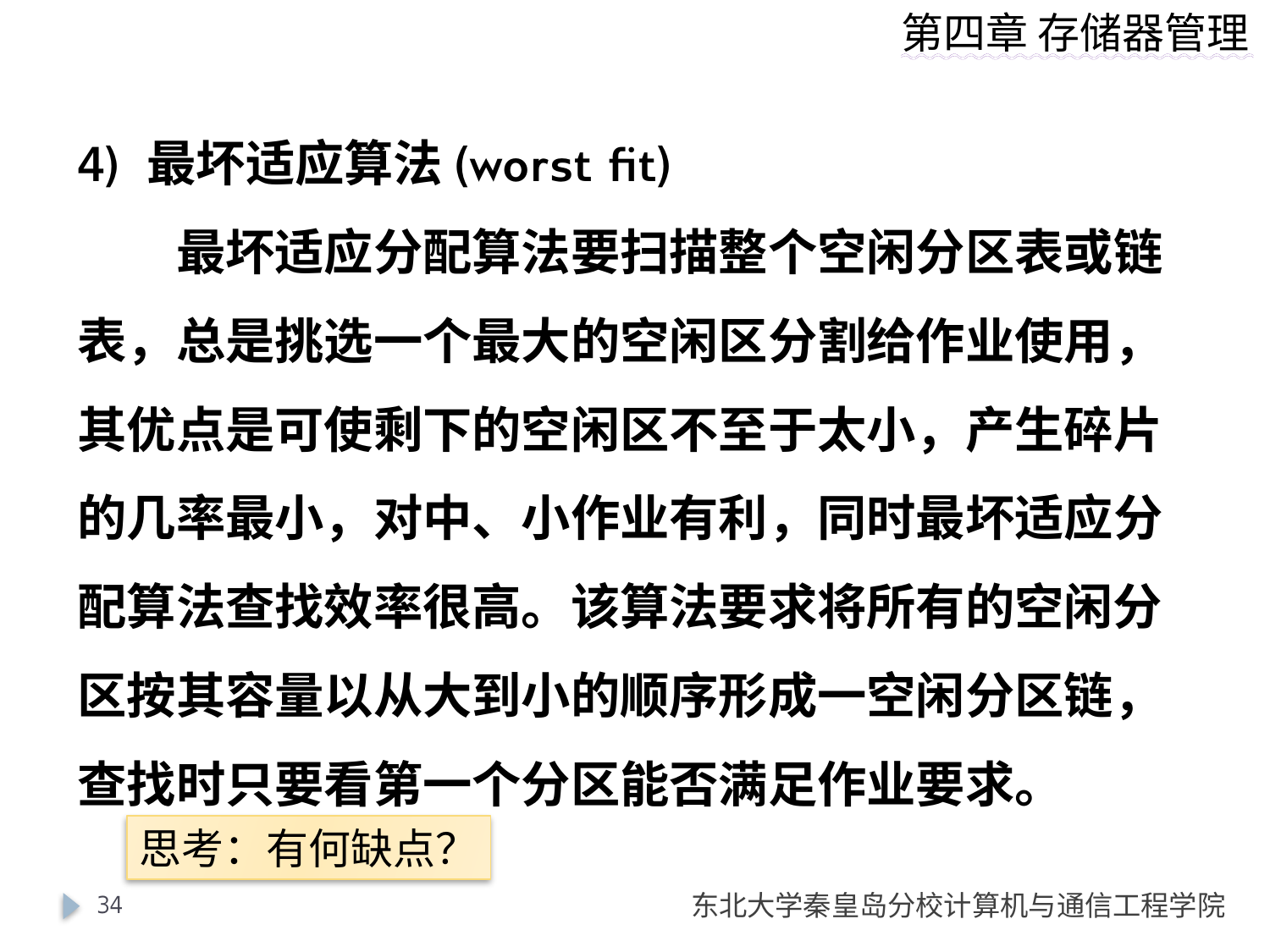

4) 最坏适应算法(worst fit)
　　最坏适应分配算法要扫描整个空闲分区表或链表，总是挑选一个最大的空闲区分割给作业使用，其优点是可使剩下的空闲区不至于太小，产生碎片的几率最小，对中、小作业有利，同时最坏适应分配算法查找效率很高。该算法要求将所有的空闲分区按其容量以从大到小的顺序形成一空闲分区链，查找时只要看第一个分区能否满足作业要求。
思考：有何缺点？
34